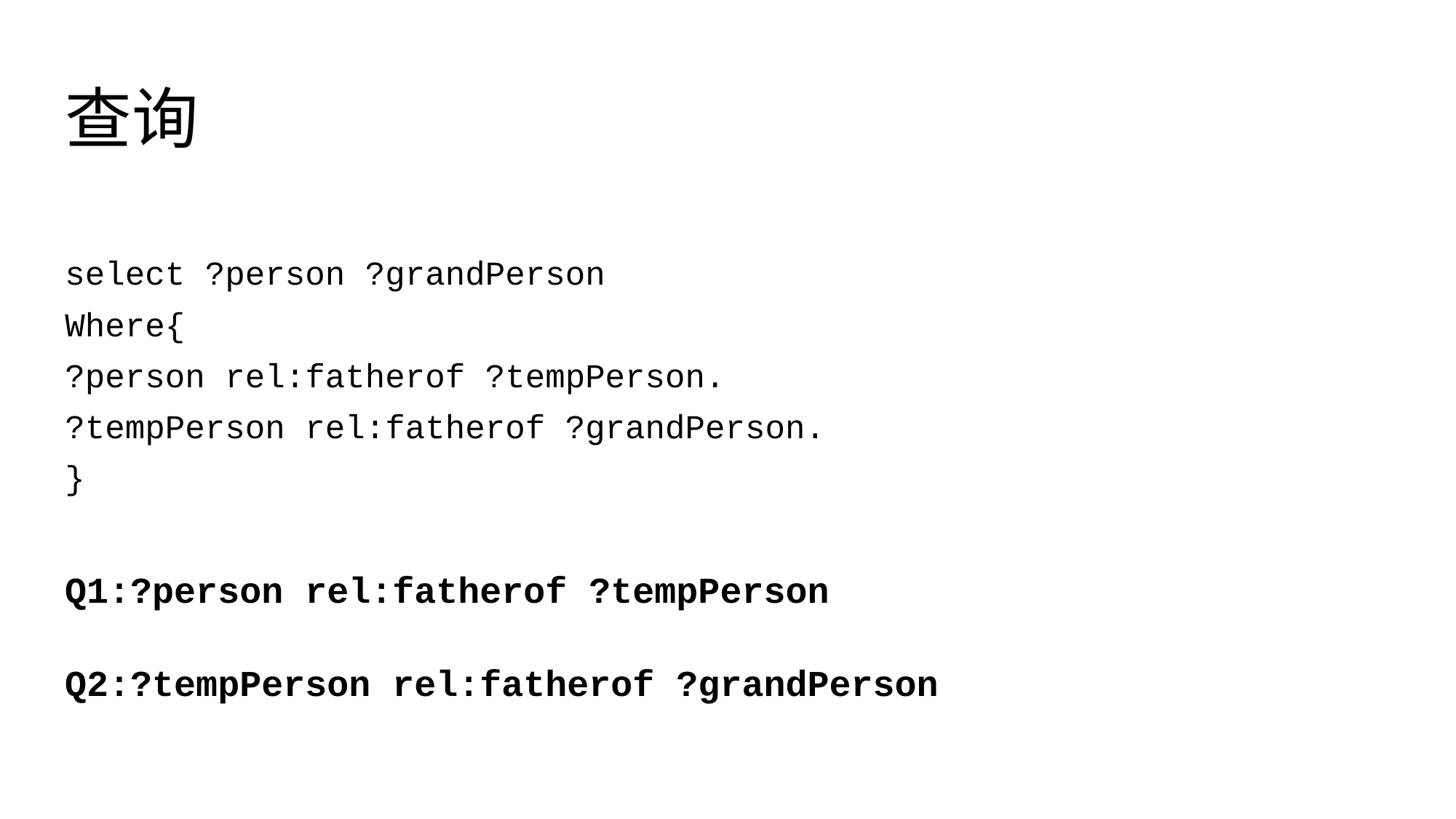

# 查询
select ?person ?grandPerson
Where{
?person rel:fatherof ?tempPerson.
?tempPerson rel:fatherof ?grandPerson.
}
Q1:?person rel:fatherof ?tempPerson
Q2:?tempPerson rel:fatherof ?grandPerson